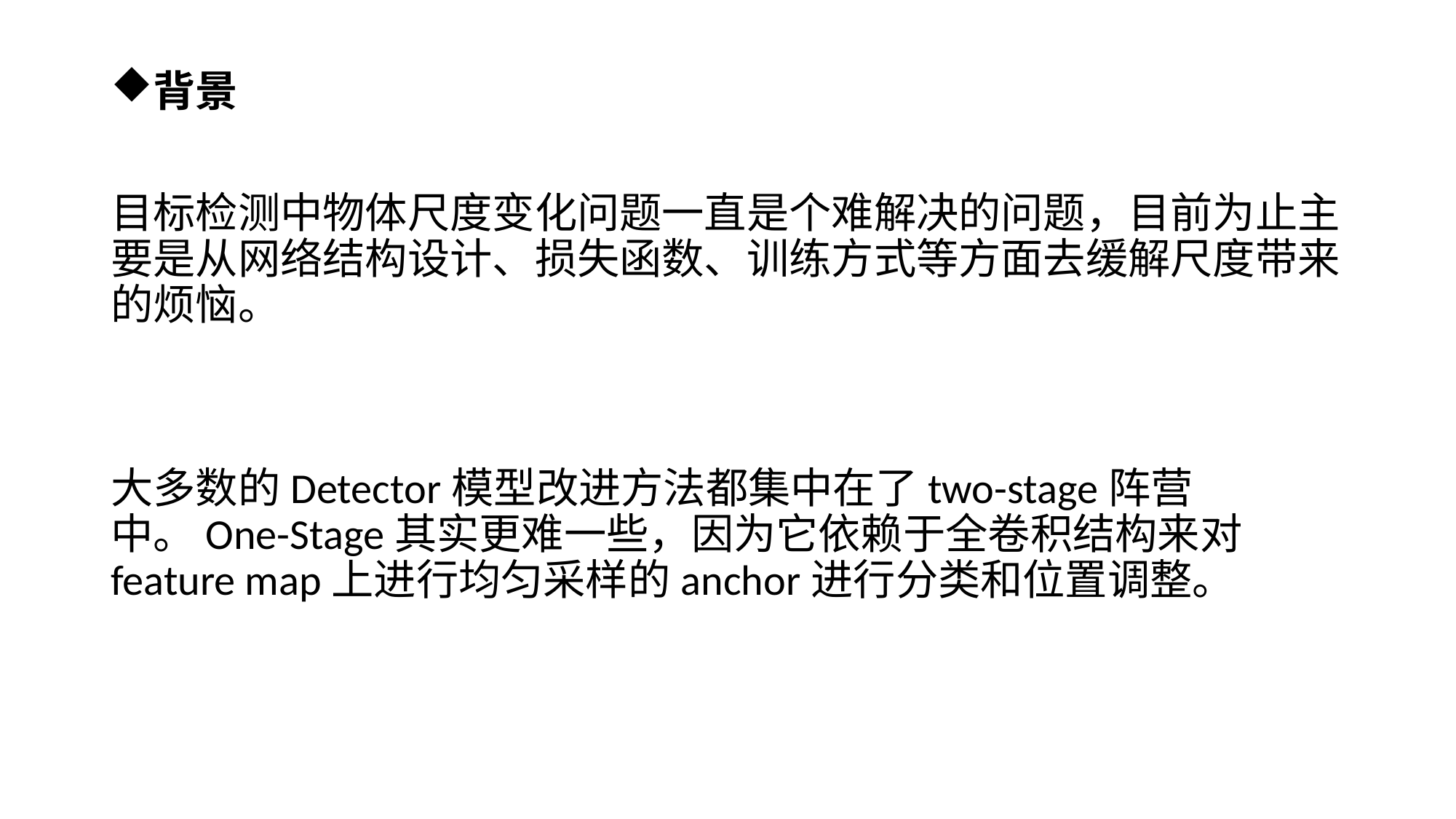

背景

目标检测中物体尺度变化问题一直是个难解决的问题，目前为止主要是从网络结构设计、损失函数、训练方式等方面去缓解尺度带来的烦恼。

大多数的Detector模型改进方法都集中在了two-stage阵营中。One-Stage其实更难一些，因为它依赖于全卷积结构来对feature map上进行均匀采样的anchor进行分类和位置调整。